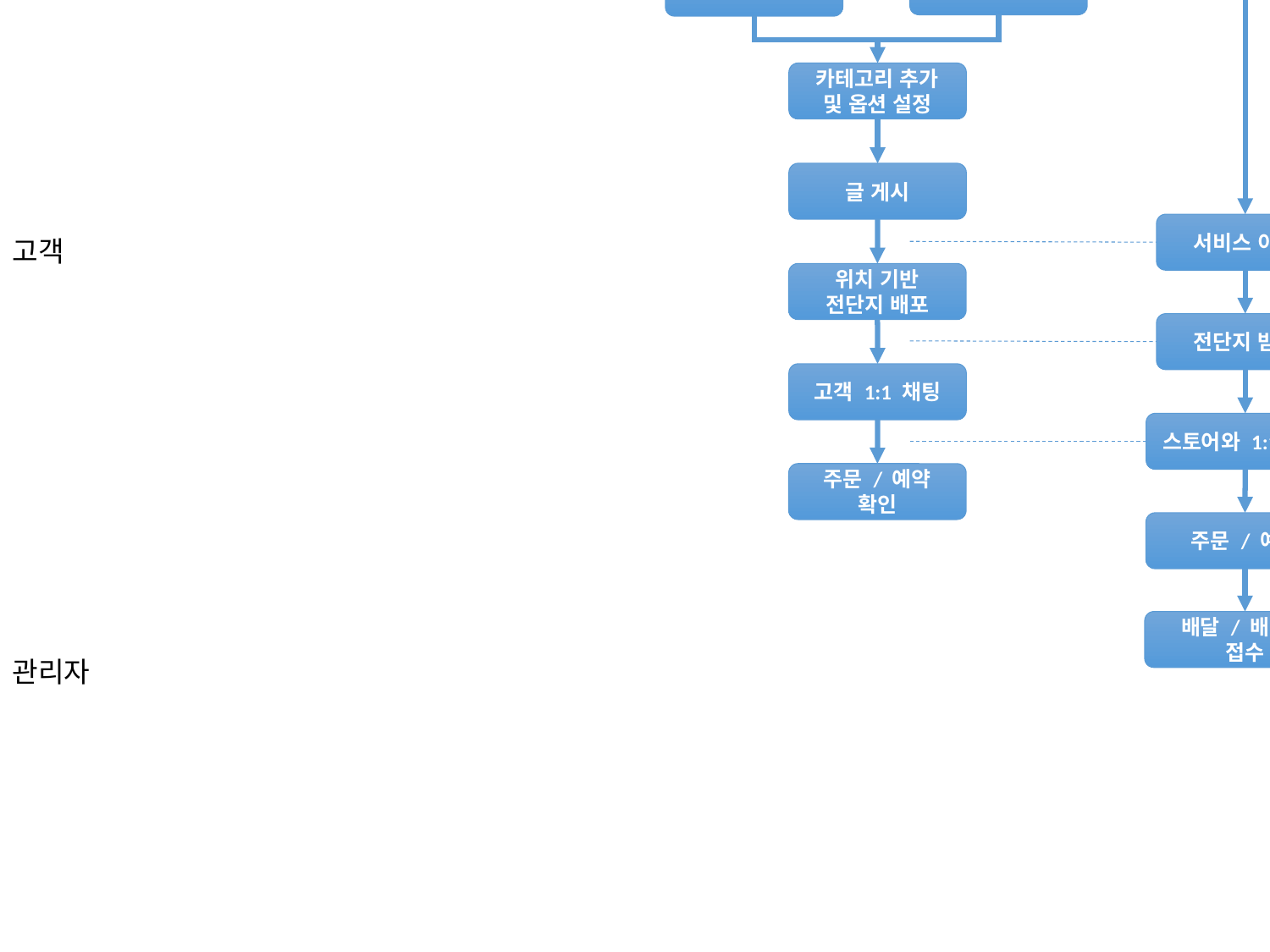

회원가입
로그인
상점 생성
YES
사업자 번호
NO
YES
NO
일반 스토어
전문 스토어
카테고리 추가 및 옵션 설정
글 게시
서비스 이용
위치 기반 전단지 배포
전단지 받기
고객 1:1 채팅
스토어와 1:1 채팅
주문 / 예약 확인
주문 / 예약
배달 / 배송 / 접수
고객

관리자
웹
앱